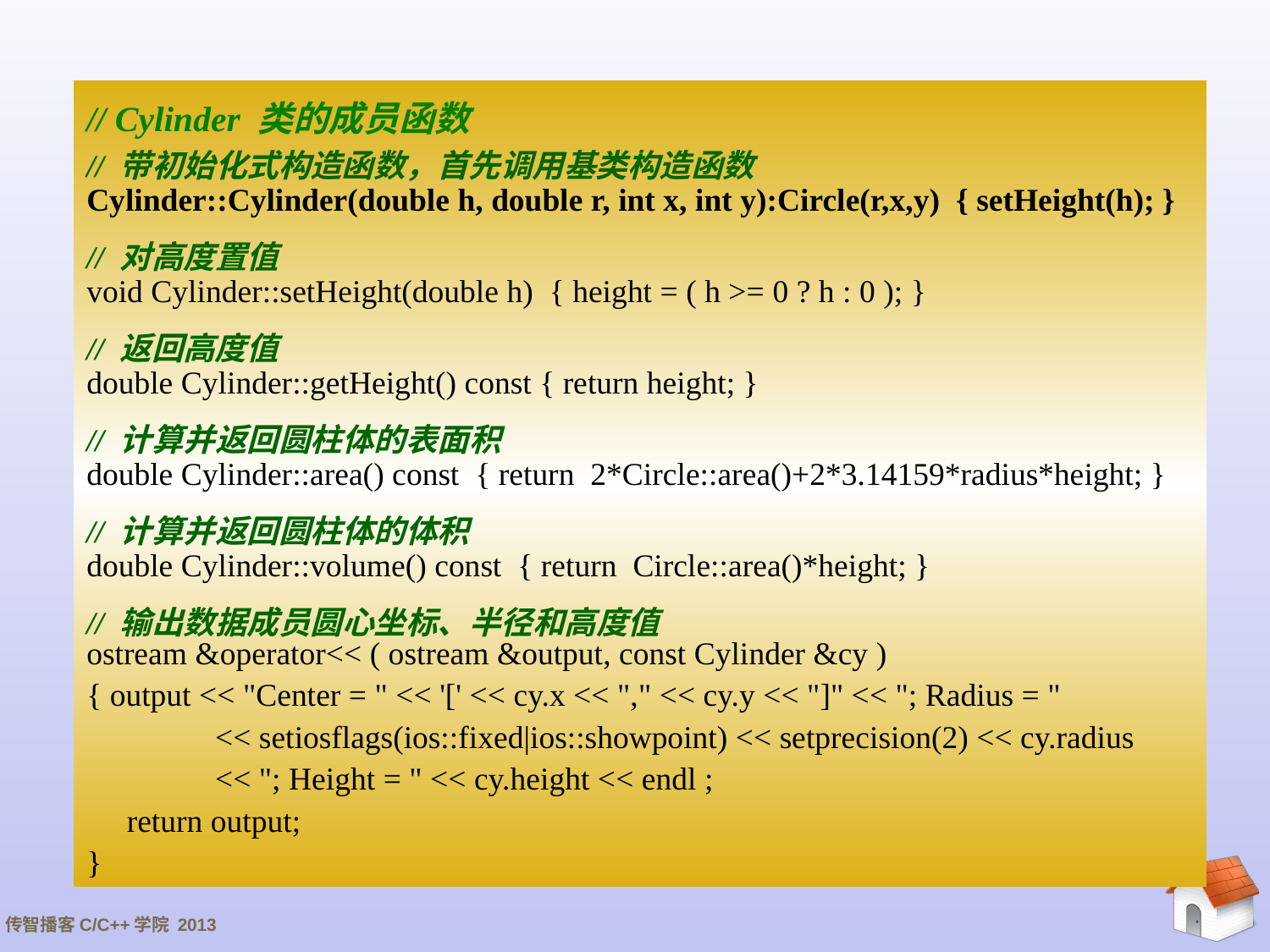

# 7.4  继承的应用实例
// Cylinder 类的成员函数
// 带初始化式构造函数，首先调用基类构造函数
Cylinder::Cylinder(double h, double r, int x, int y):Circle(r,x,y)  { setHeight(h); }
// 对高度置值
void Cylinder::setHeight(double h)  { height = ( h >= 0 ? h : 0 ); }
// 返回高度值
double Cylinder::getHeight() const { return height; }
// 计算并返回圆柱体的表面积
double Cylinder::area() const  { return  2*Circle::area()+2*3.14159*radius*height; }
// 计算并返回圆柱体的体积
double Cylinder::volume() const  { return  Circle::area()*height; }
// 输出数据成员圆心坐标、半径和高度值
ostream &operator<< ( ostream &output, const Cylinder &cy )
{ output << "Center = " << '[' << cy.x << "," << cy.y << "]" << "; Radius = "
                << setiosflags(ios::fixed|ios::showpoint) << setprecision(2) << cy.radius
                << "; Height = " << cy.height << endl ;
     return output;
}